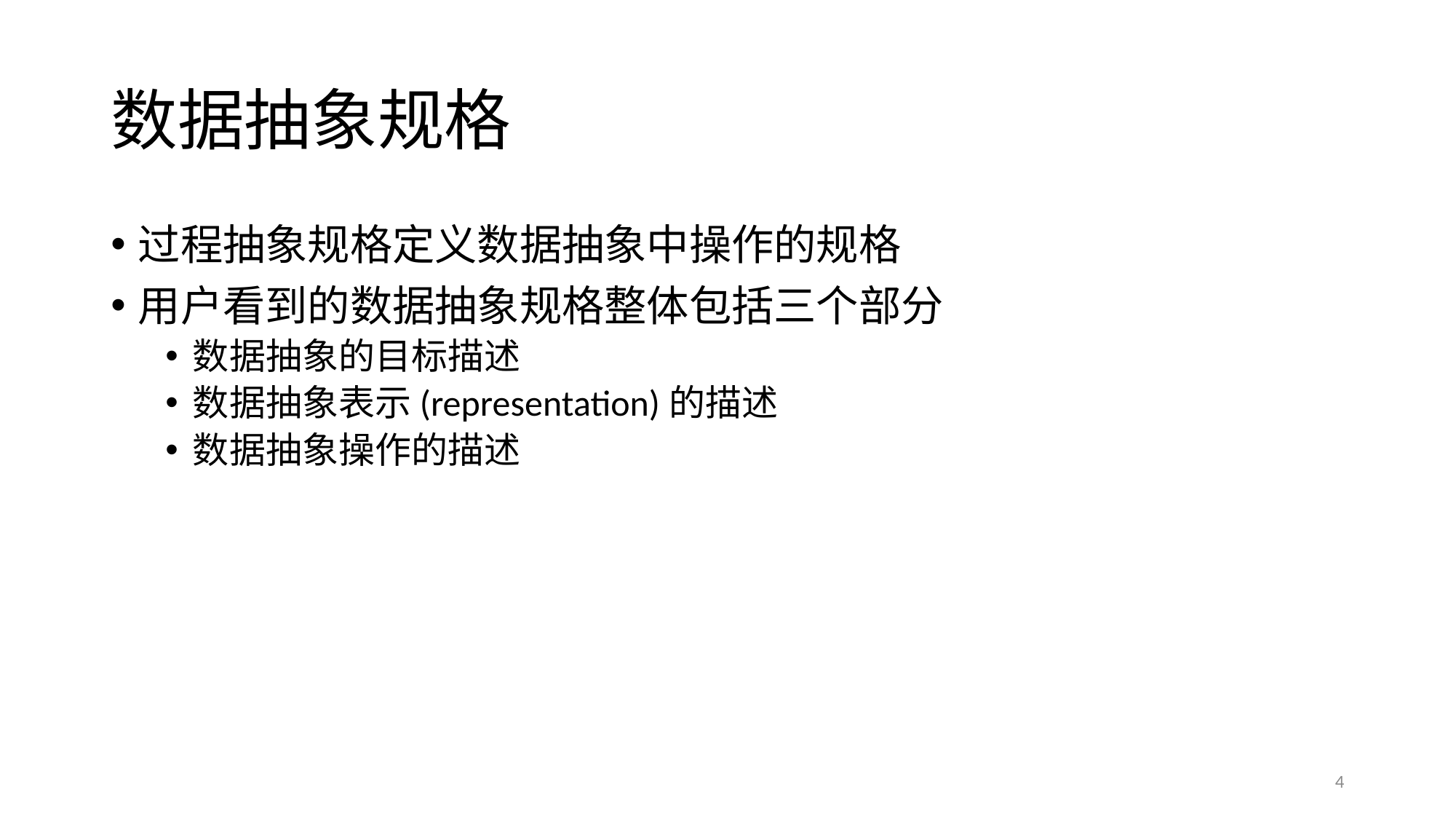

# 数据抽象规格
过程抽象规格定义数据抽象中操作的规格
用户看到的数据抽象规格整体包括三个部分
数据抽象的目标描述
数据抽象表示(representation)的描述
数据抽象操作的描述
4